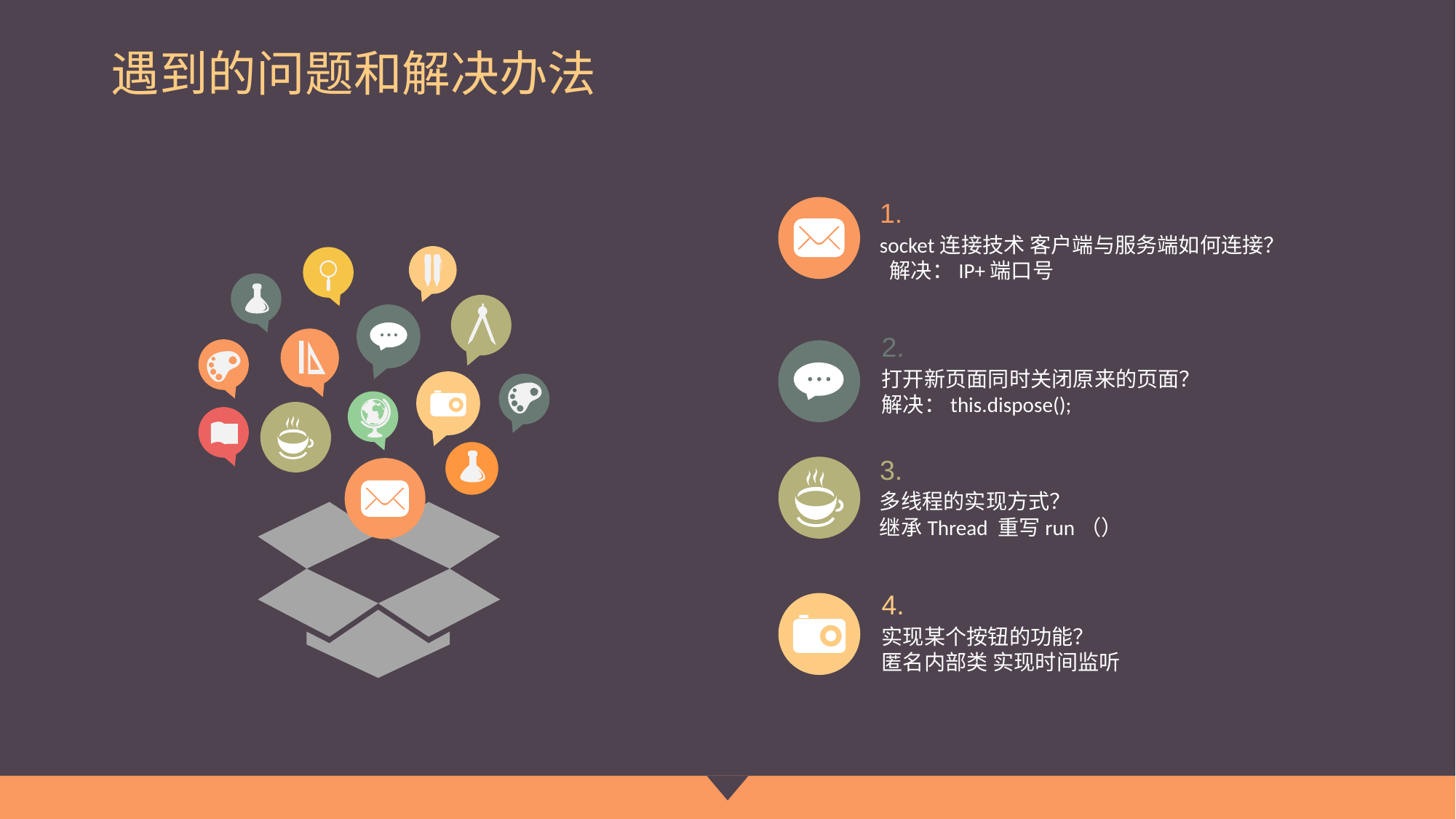

# 遇到的问题和解决办法
1.

socket连接技术 客户端与服务端如何连接？
 解决：IP+端口号

2.

打开新页面同时关闭原来的页面？
解决：this.dispose();

3.

多线程的实现方式？
继承Thread 重写run（）

4.

实现某个按钮的功能？
匿名内部类 实现时间监听